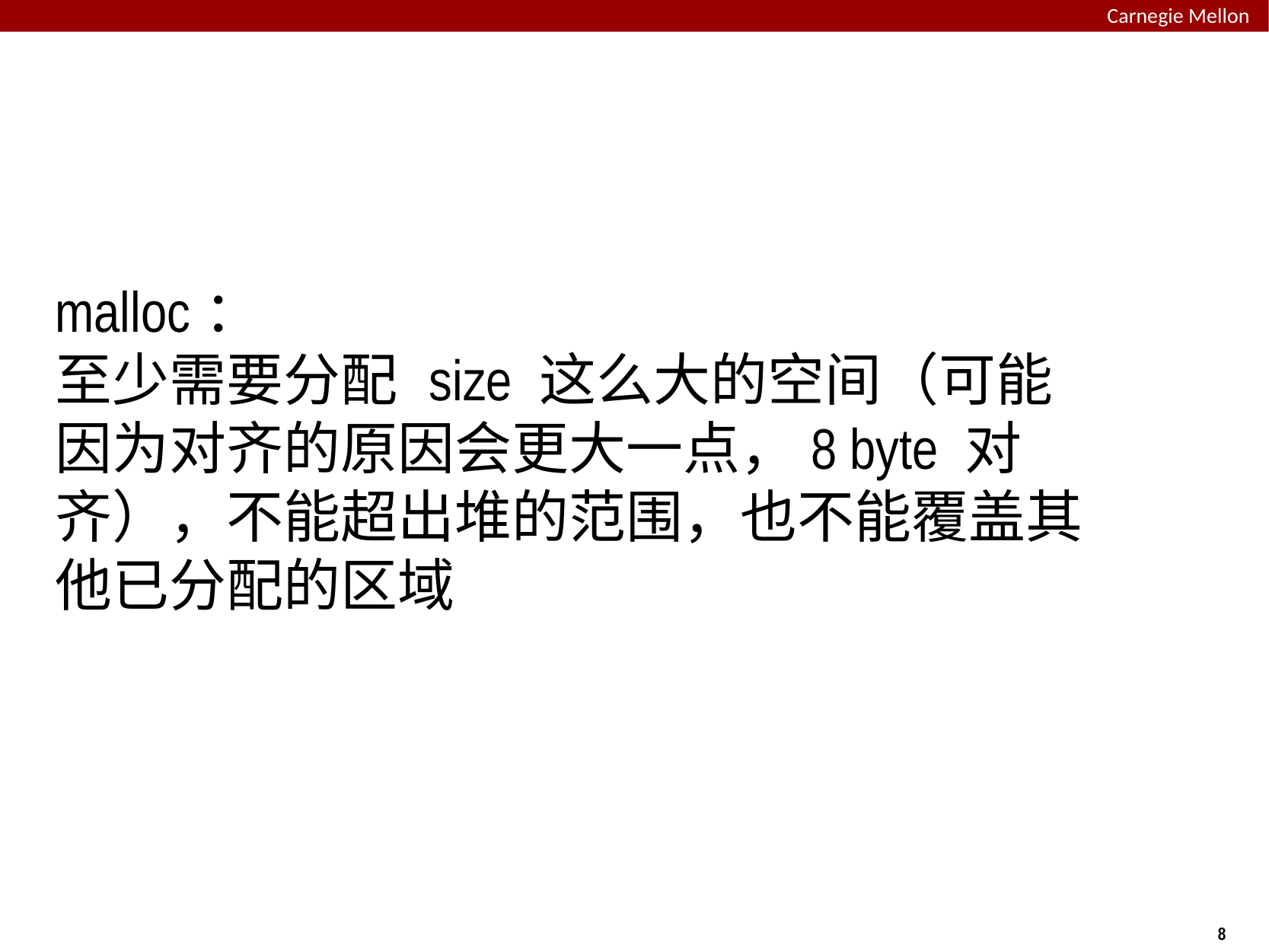

malloc：
至少需要分配 size 这么大的空间（可能因为对齐的原因会更大一点，8 byte 对齐），不能超出堆的范围，也不能覆盖其他已分配的区域